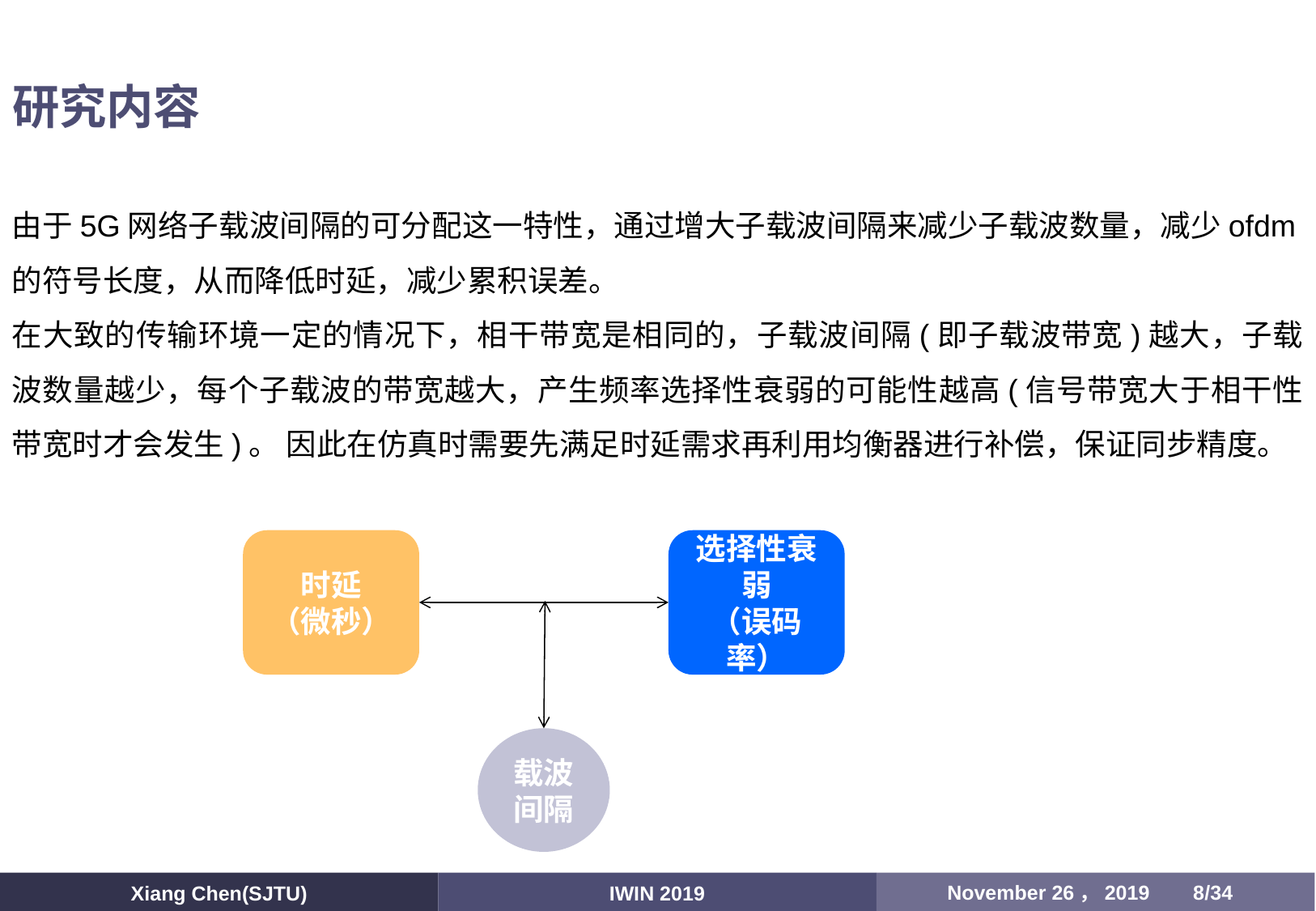

# 研究内容
由于5G网络子载波间隔的可分配这一特性，通过增大子载波间隔来减少子载波数量，减少ofdm的符号长度，从而降低时延，减少累积误差。
在大致的传输环境一定的情况下，相干带宽是相同的，子载波间隔(即子载波带宽)越大，子载波数量越少，每个子载波的带宽越大，产生频率选择性衰弱的可能性越高(信号带宽大于相干性带宽时才会发生)。 因此在仿真时需要先满足时延需求再利用均衡器进行补偿，保证同步精度。

时延
（微秒）
选择性衰弱
（误码率）
载波间隔
8/34
November 26，2019